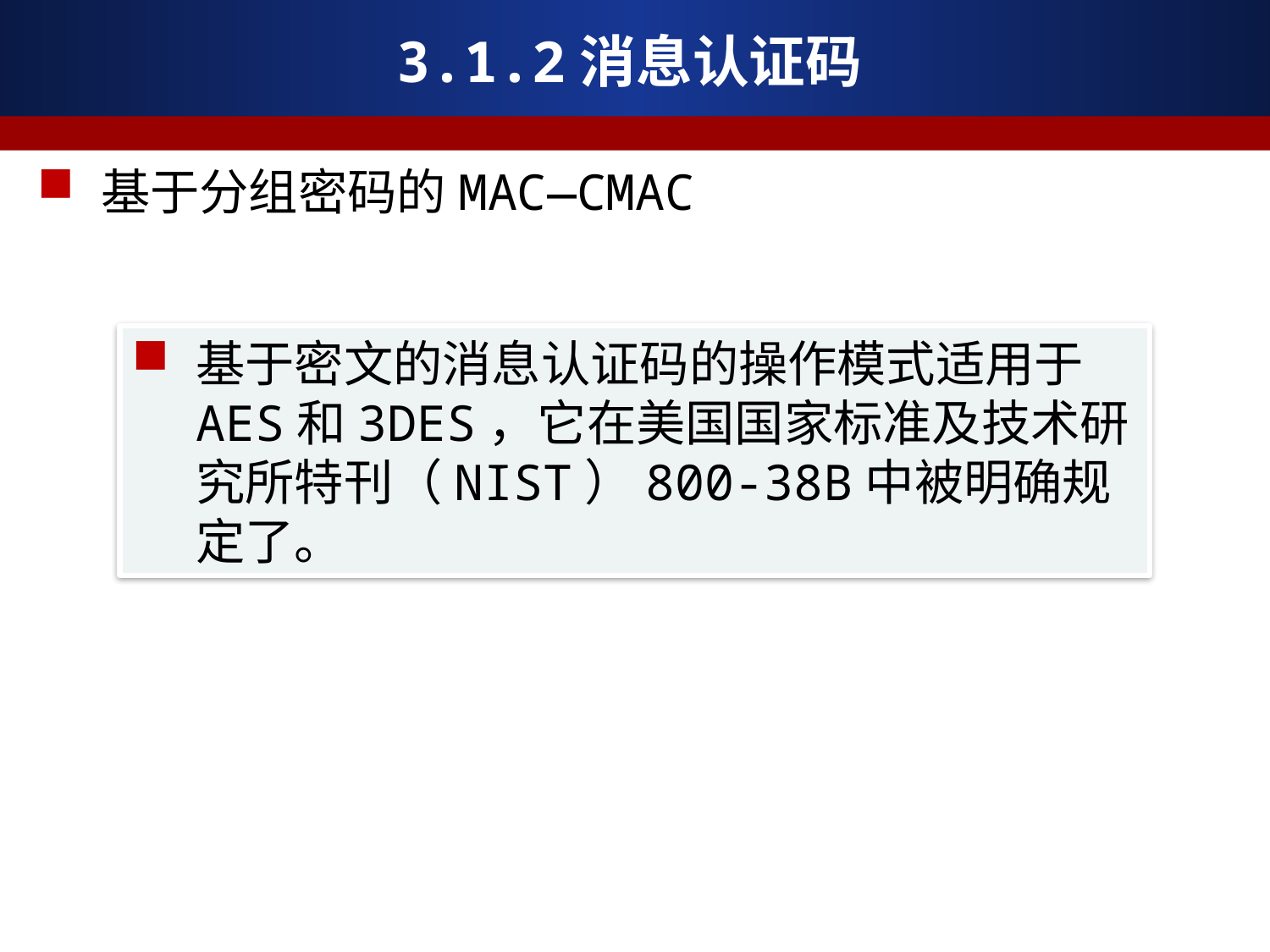

# 3.1.2消息认证码
基于分组密码的MAC—CMAC
基于密文的消息认证码的操作模式适用于AES和3DES，它在美国国家标准及技术研究所特刊（NIST）800-38B中被明确规定了。